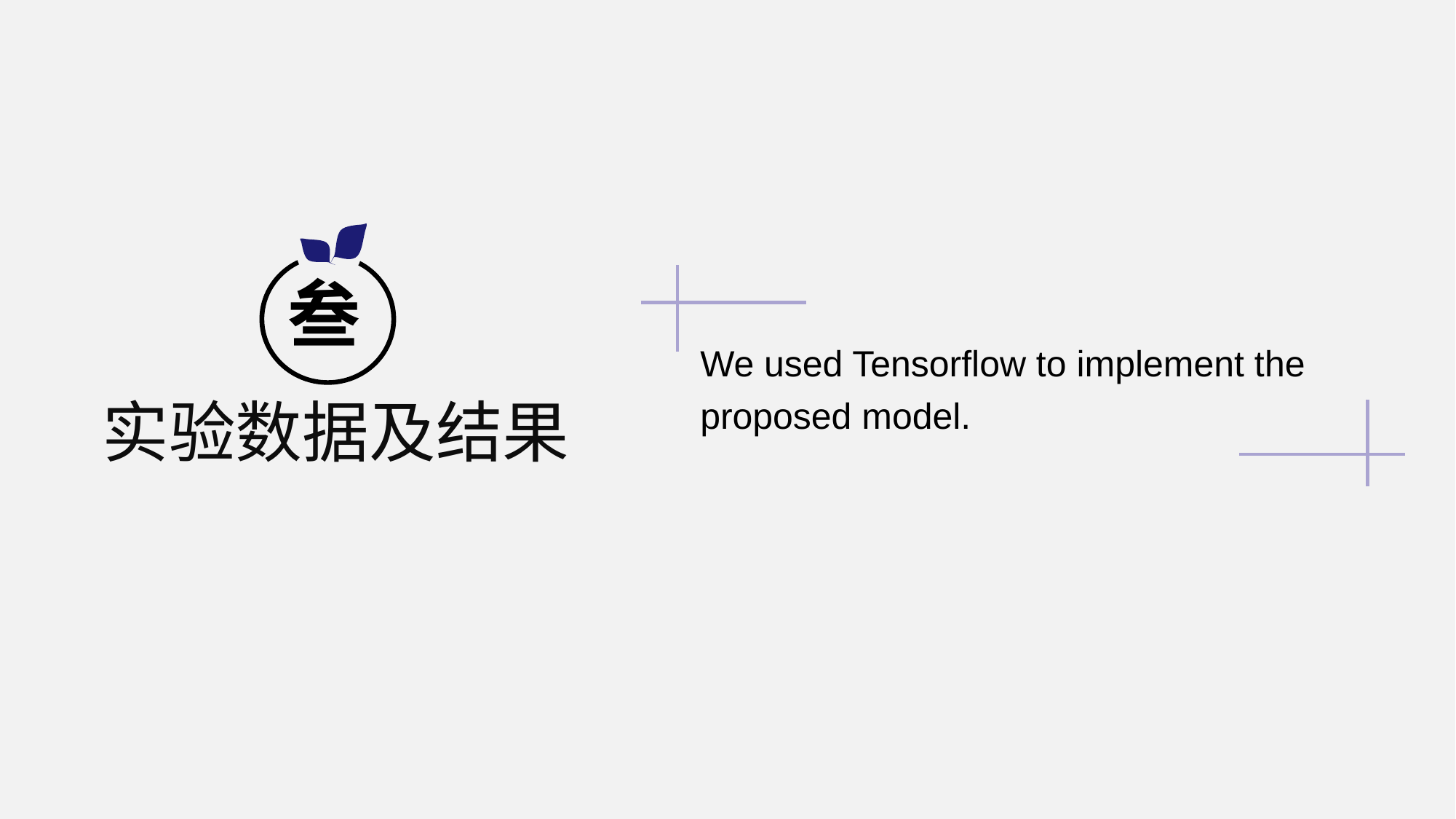

叁
We used Tensorflow to implement the proposed model.
实验数据及结果